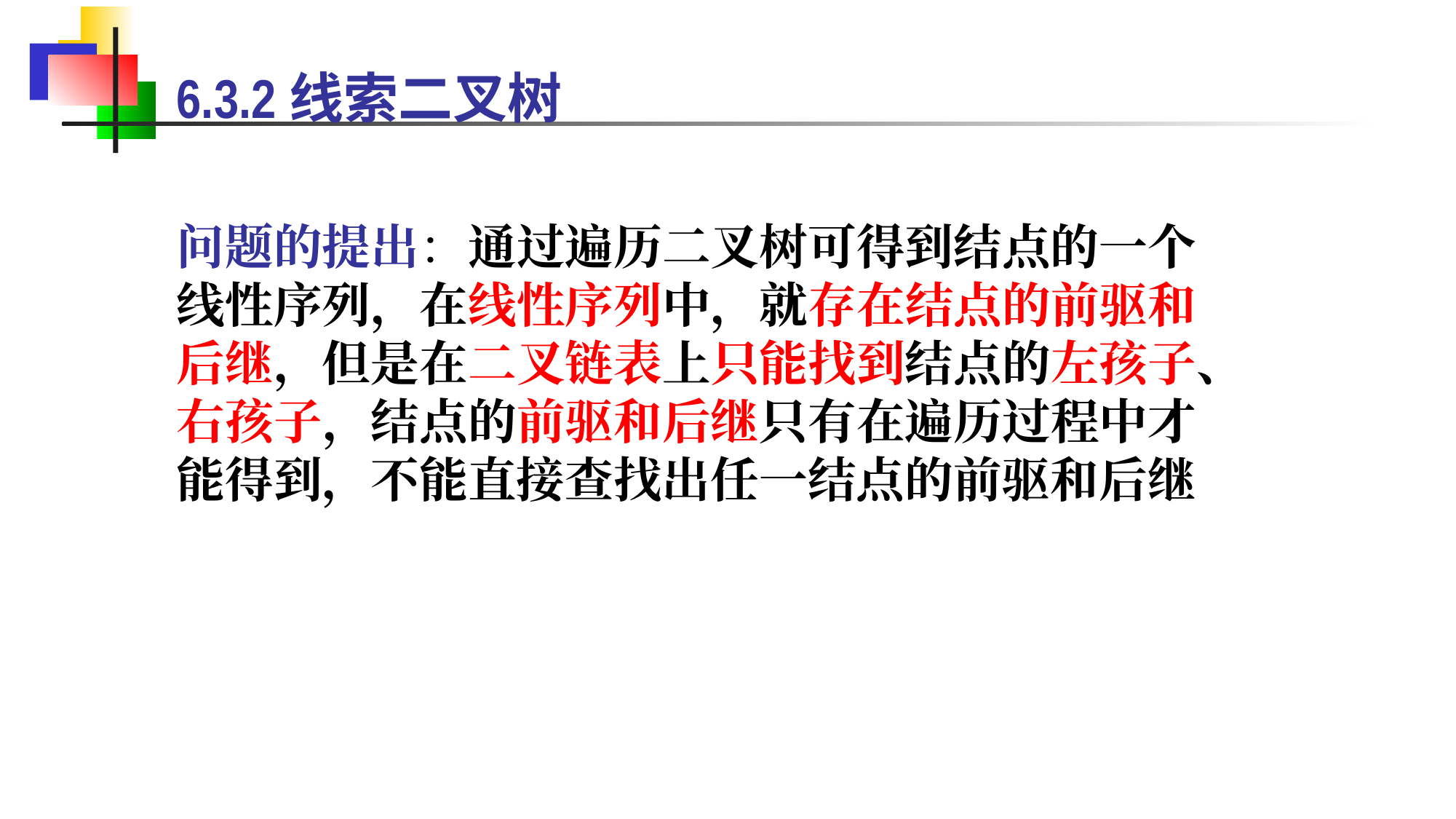

6.3.2线索二叉树
问题的提出：通过遍历二叉树可得到结点的一个线性序列，在线性序列中，就存在结点的前驱和后继，但是在二叉链表上只能找到结点的左孩子、右孩子，结点的前驱和后继只有在遍历过程中才能得到，不能直接查找出任一结点的前驱和后继